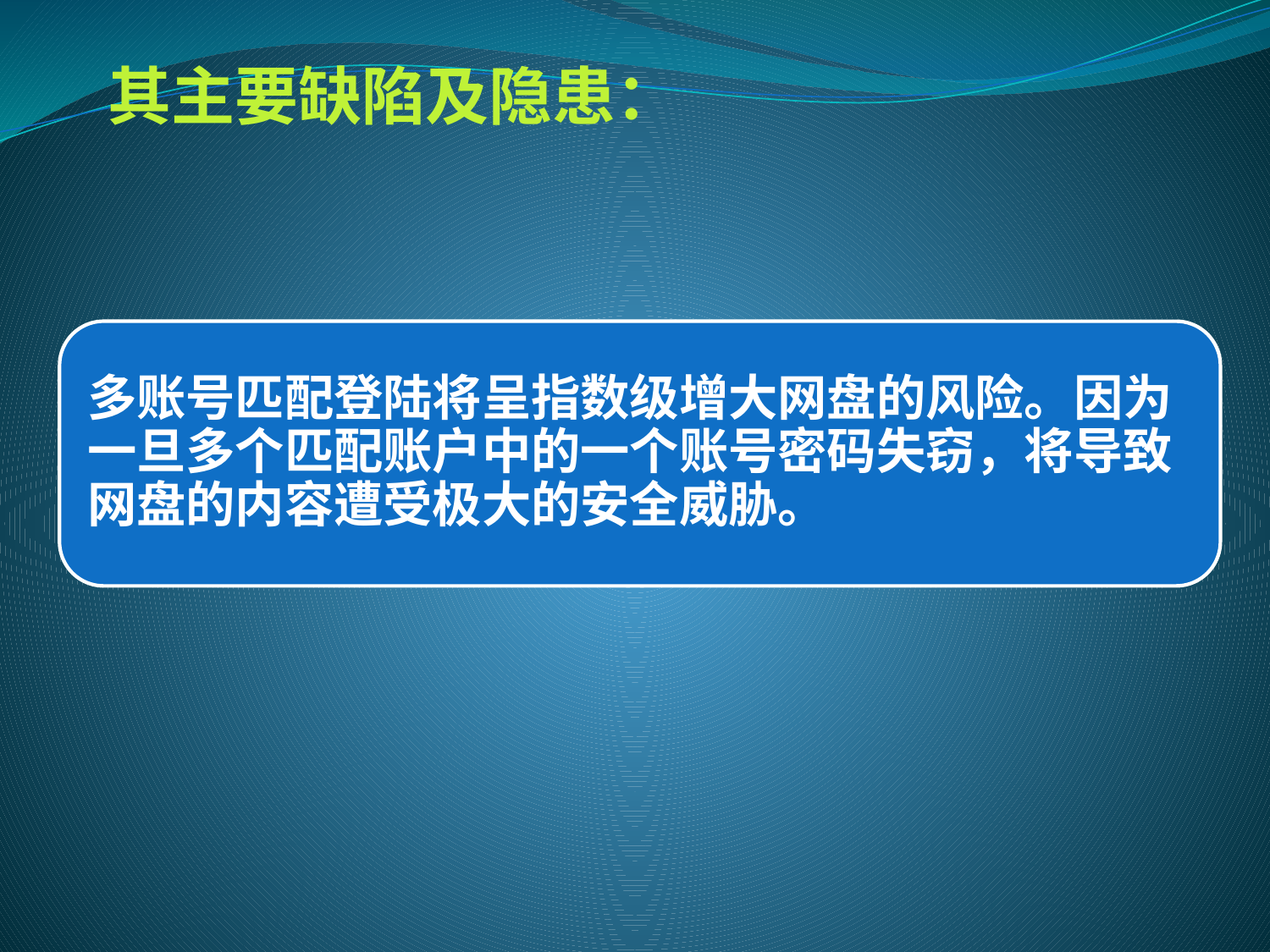

其主要缺陷及隐患：
多账号匹配登陆将呈指数级增大网盘的风险。因为一旦多个匹配账户中的一个账号密码失窃，将导致网盘的内容遭受极大的安全威胁。